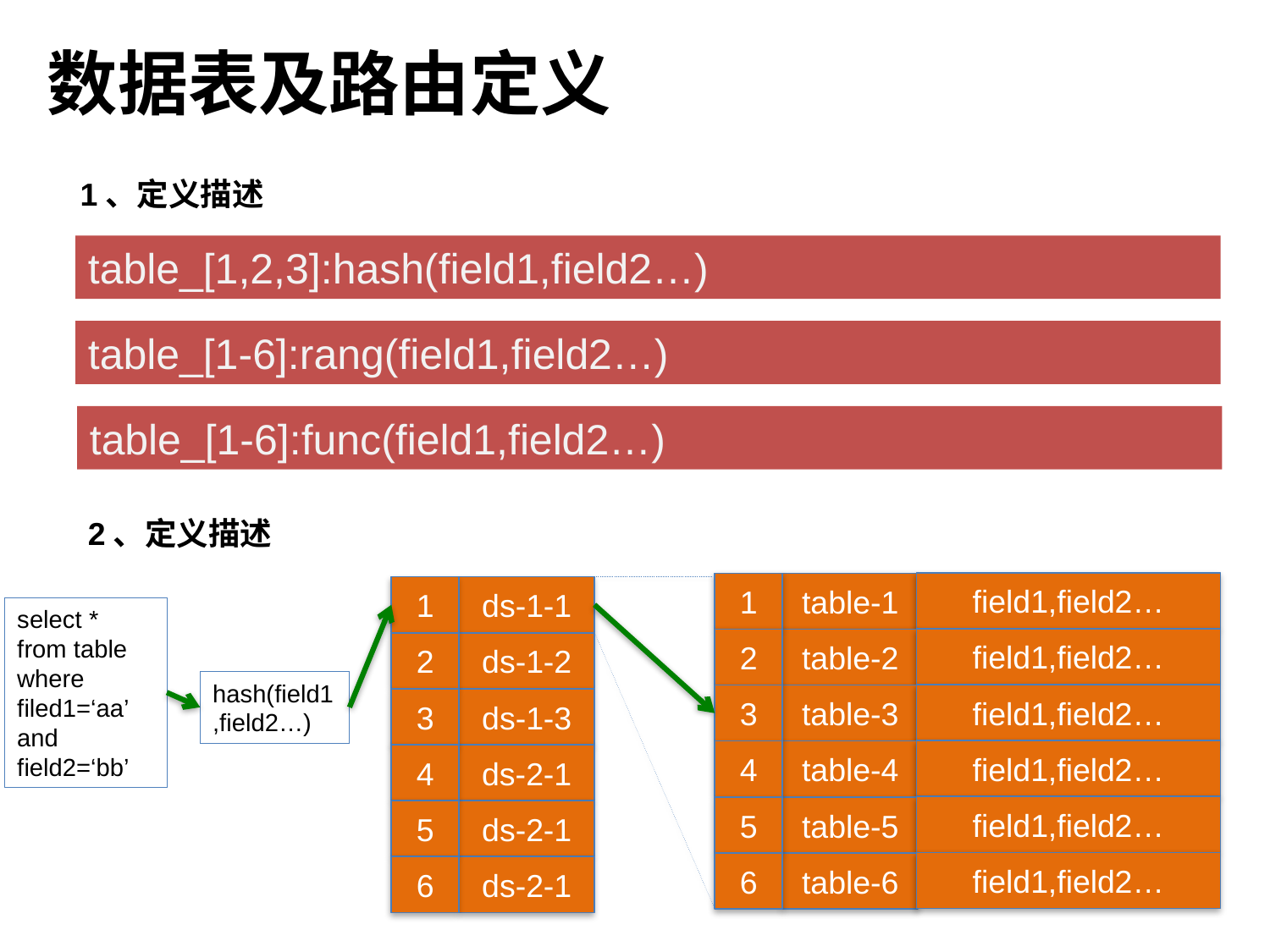

数据表及路由定义
1、定义描述
table_[1,2,3]:hash(field1,field2…)
table_[1-6]:rang(field1,field2…)
table_[1-6]:func(field1,field2…)
2、定义描述
field1,field2…
1
table-1
1
ds-1-1
select * from table where filed1=‘aa’ and field2=‘bb’
field1,field2…
2
table-2
2
ds-1-2
hash(field1,field2…)
field1,field2…
3
table-3
3
ds-1-3
field1,field2…
4
table-4
4
ds-2-1
field1,field2…
5
table-5
5
ds-2-1
field1,field2…
6
table-6
6
ds-2-1